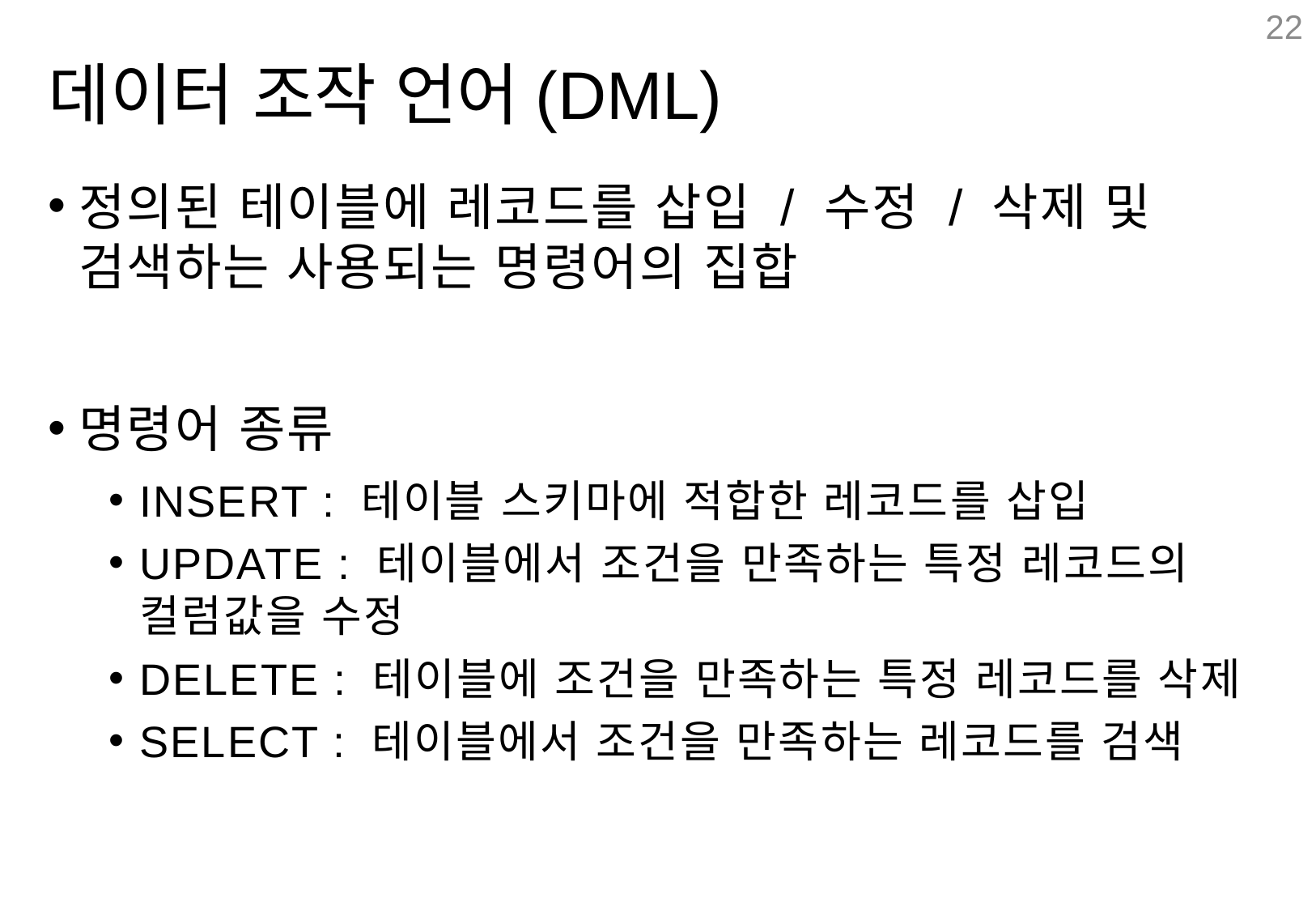

22
# 데이터 조작 언어(DML)
정의된 테이블에 레코드를 삽입 / 수정 / 삭제 및 검색하는 사용되는 명령어의 집합

명령어 종류
INSERT : 테이블 스키마에 적합한 레코드를 삽입
UPDATE : 테이블에서 조건을 만족하는 특정 레코드의 컬럼값을 수정
DELETE : 테이블에 조건을 만족하는 특정 레코드를 삭제
SELECT : 테이블에서 조건을 만족하는 레코드를 검색